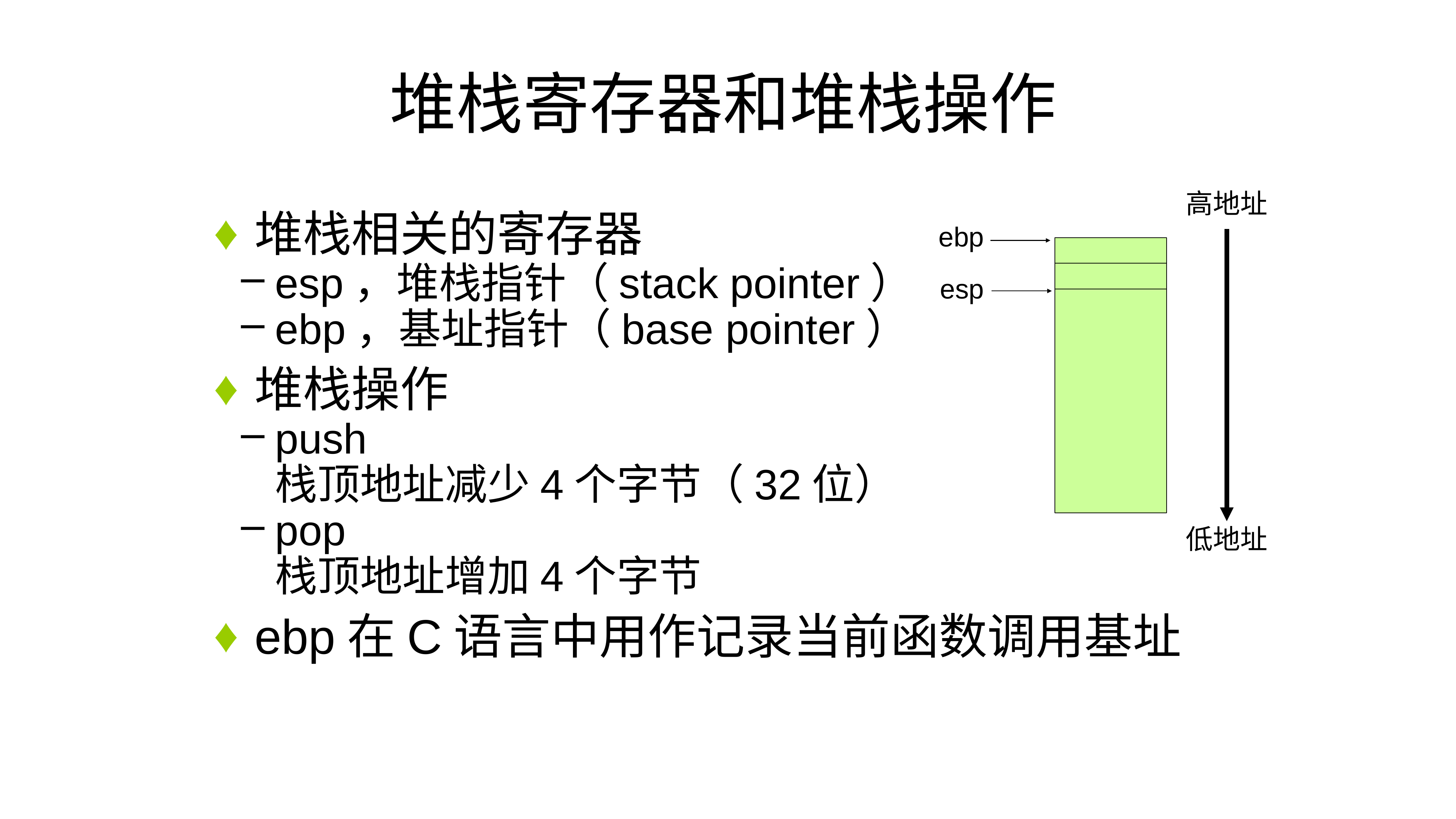

# 堆栈寄存器和堆栈操作
高地址
堆栈相关的寄存器
esp，堆栈指针（stack pointer）
ebp，基址指针（base pointer）
堆栈操作
push
栈顶地址减少4个字节（32位）
pop
栈顶地址增加4个字节
ebp在C语言中用作记录当前函数调用基址
ebp

esp

低地址